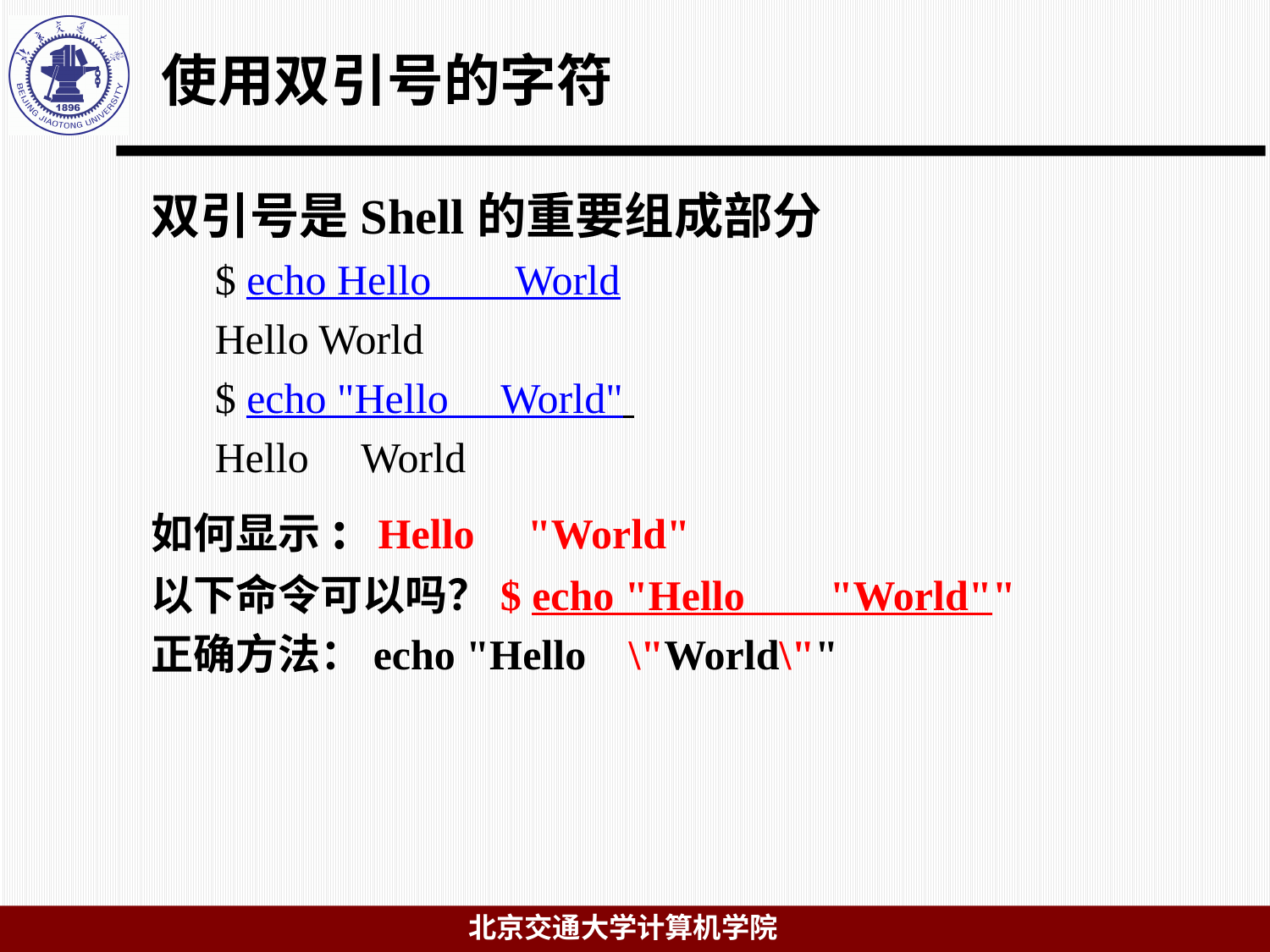

# 使用双引号的字符
双引号是Shell的重要组成部分
$ echo Hello        World
Hello World
$ echo "Hello     World"
Hello     World
如何显示:  Hello     "World"
以下命令可以吗？$ echo "Hello        "World""
正确方法：echo "Hello    \"World\""